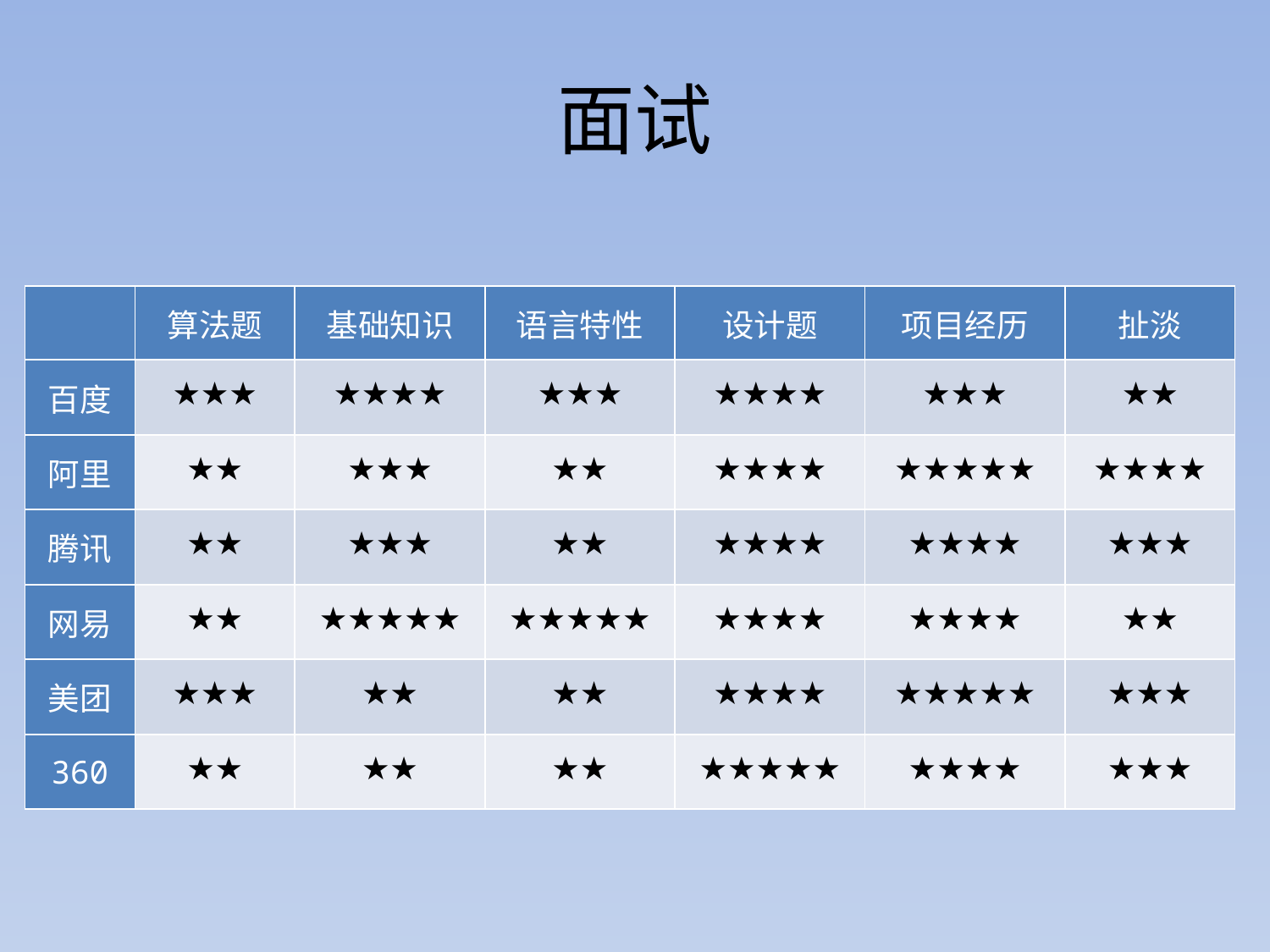

# 面试
|  | 算法题 | 基础知识 | 语言特性 | 设计题 | 项目经历 | 扯淡 |
| --- | --- | --- | --- | --- | --- | --- |
| 百度 | ★★★ | ★★★★ | ★★★ | ★★★★ | ★★★ | ★★ |
| 阿里 | ★★ | ★★★ | ★★ | ★★★★ | ★★★★★ | ★★★★ |
| 腾讯 | ★★ | ★★★ | ★★ | ★★★★ | ★★★★ | ★★★ |
| 网易 | ★★ | ★★★★★ | ★★★★★ | ★★★★ | ★★★★ | ★★ |
| 美团 | ★★★ | ★★ | ★★ | ★★★★ | ★★★★★ | ★★★ |
| 360 | ★★ | ★★ | ★★ | ★★★★★ | ★★★★ | ★★★ |